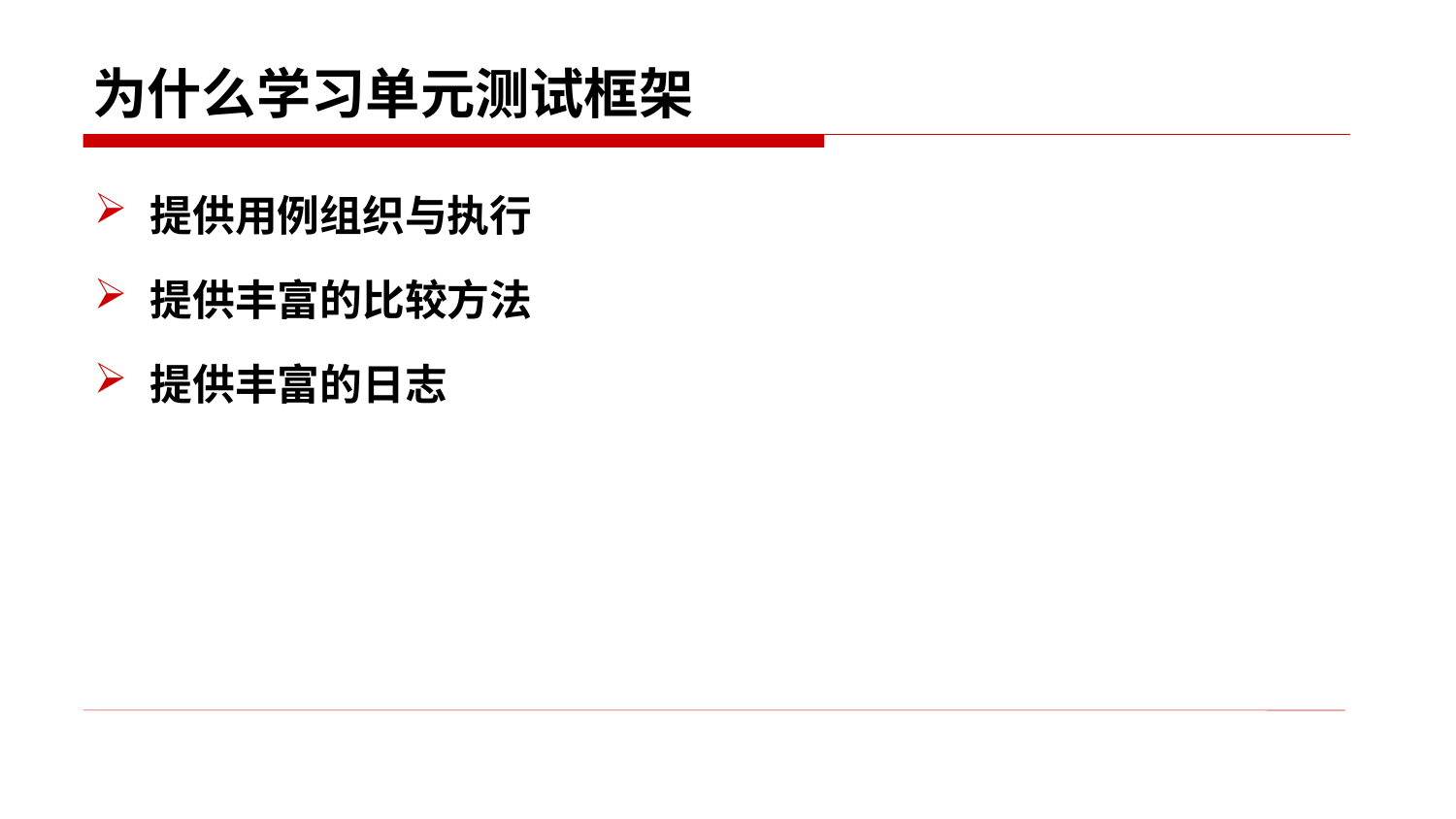

# 为什么学习单元测试框架
提供用例组织与执行
提供丰富的比较方法
提供丰富的日志